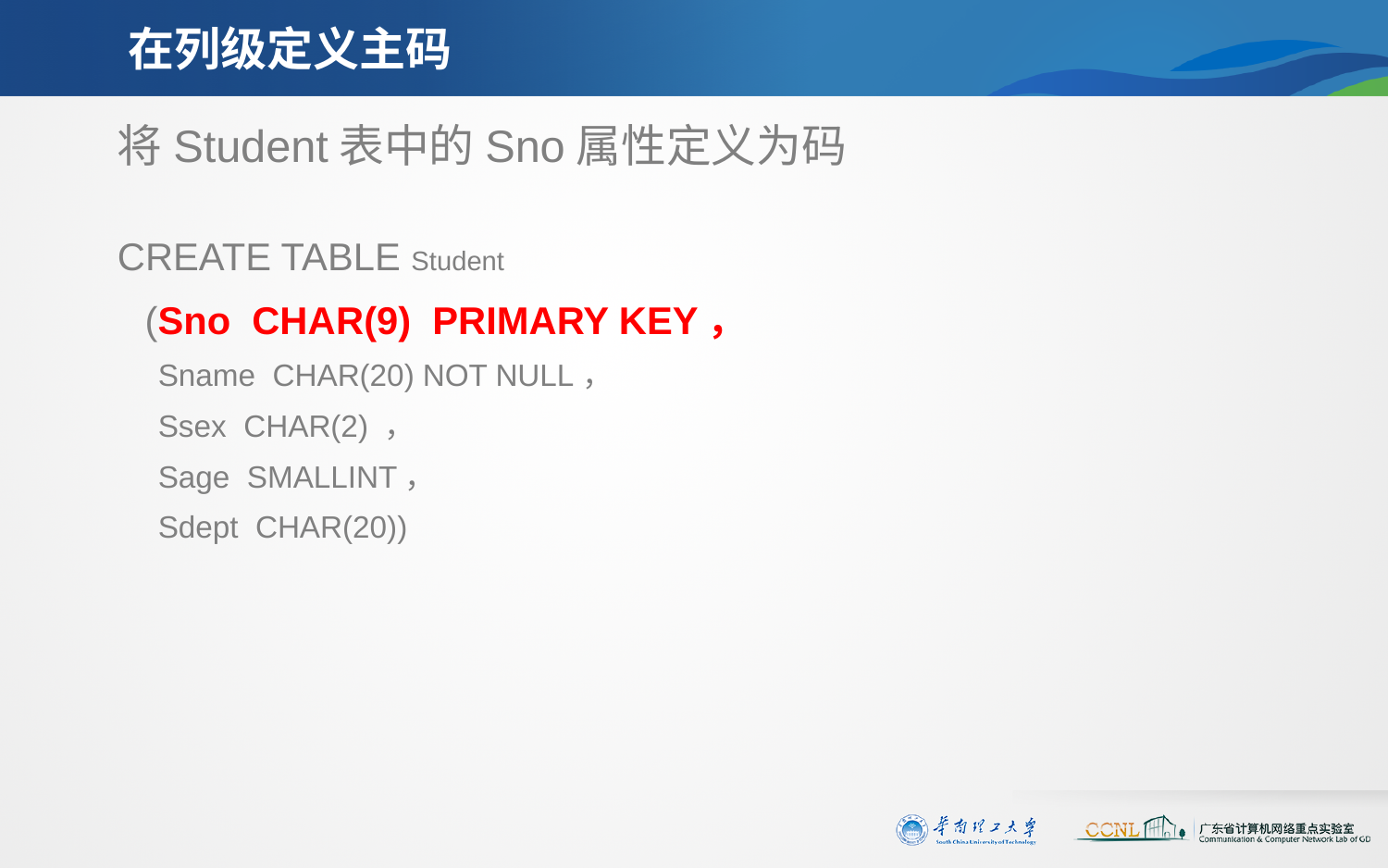

# 在列级定义主码
将Student表中的Sno属性定义为码

CREATE TABLE Student
(Sno  CHAR(9)  PRIMARY KEY，
Sname  CHAR(20) NOT NULL，
Ssex  CHAR(2) ，
Sage  SMALLINT，
Sdept  CHAR(20))